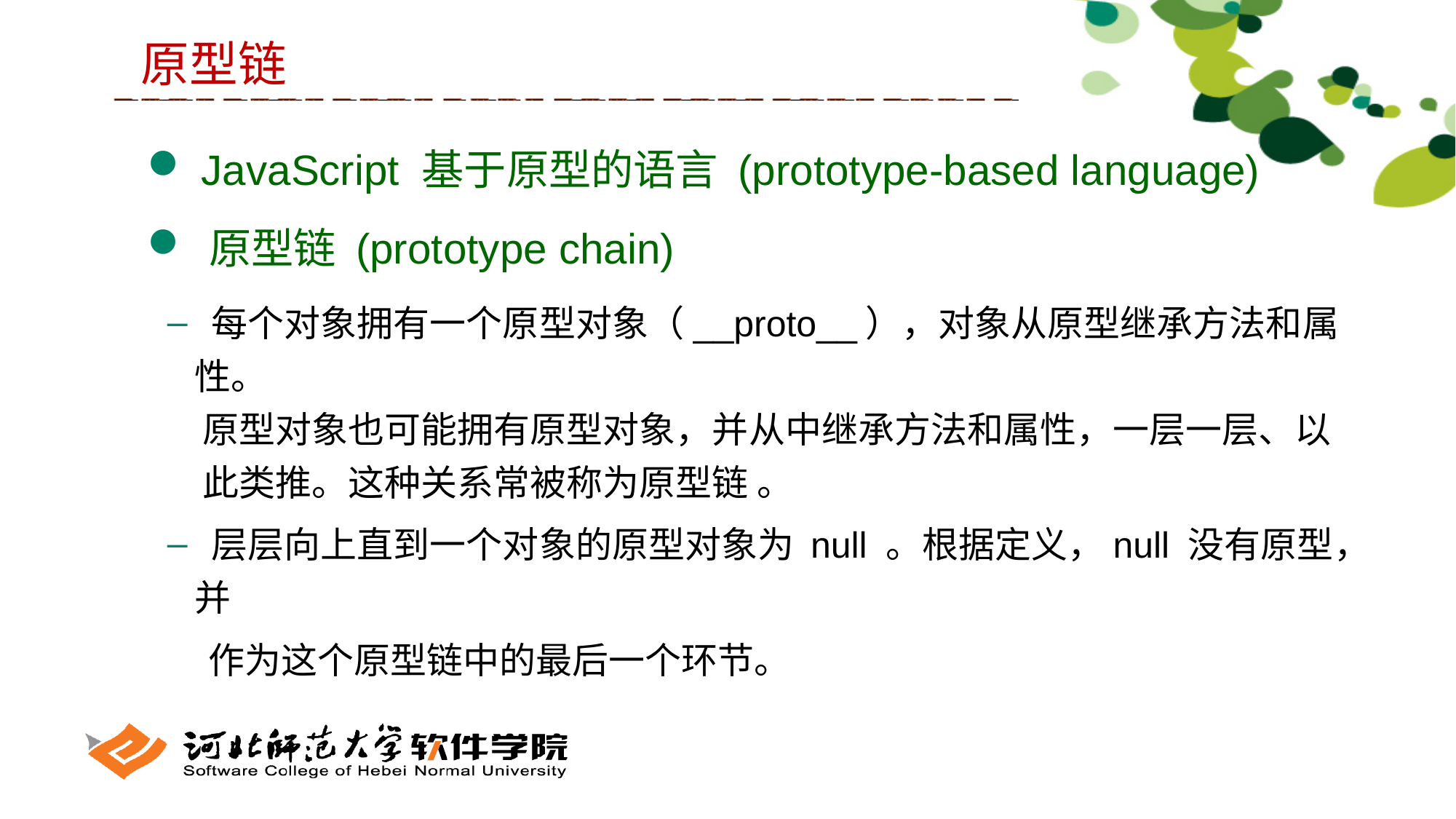

原型链
 JavaScript 基于原型的语言 (prototype-based language)
 原型链 (prototype chain)
 每个对象拥有一个原型对象（__proto__），对象从原型继承方法和属性。
 原型对象也可能拥有原型对象，并从中继承方法和属性，一层一层、以
 此类推。这种关系常被称为原型链 。
 层层向上直到一个对象的原型对象为 null 。根据定义，null 没有原型，并
    作为这个原型链中的最后一个环节。